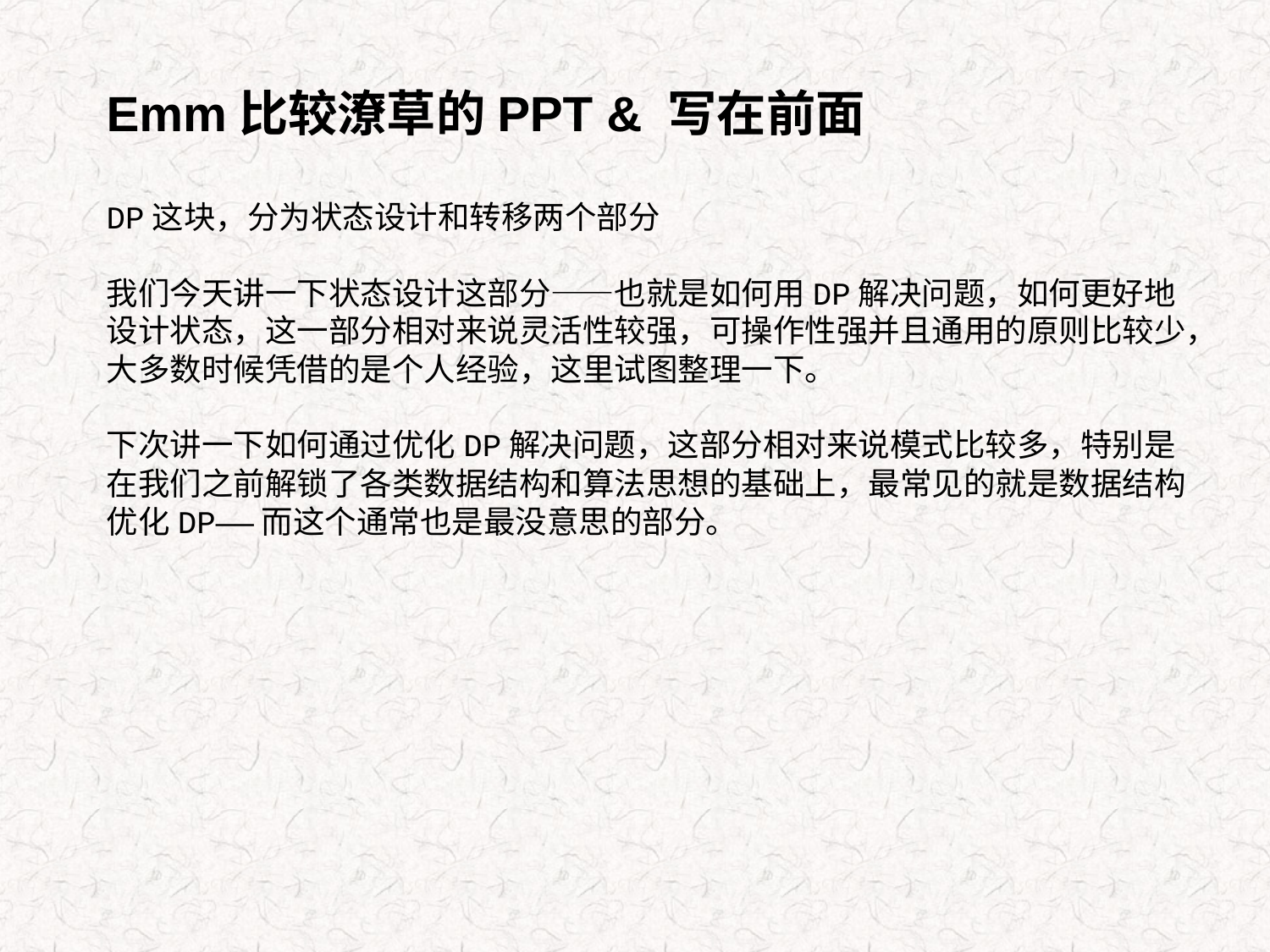

Emm比较潦草的PPT & 写在前面
DP这块，分为状态设计和转移两个部分

我们今天讲一下状态设计这部分——也就是如何用DP解决问题，如何更好地设计状态，这一部分相对来说灵活性较强，可操作性强并且通用的原则比较少，大多数时候凭借的是个人经验，这里试图整理一下。

下次讲一下如何通过优化DP解决问题，这部分相对来说模式比较多，特别是在我们之前解锁了各类数据结构和算法思想的基础上，最常见的就是数据结构优化DP——而这个通常也是最没意思的部分。